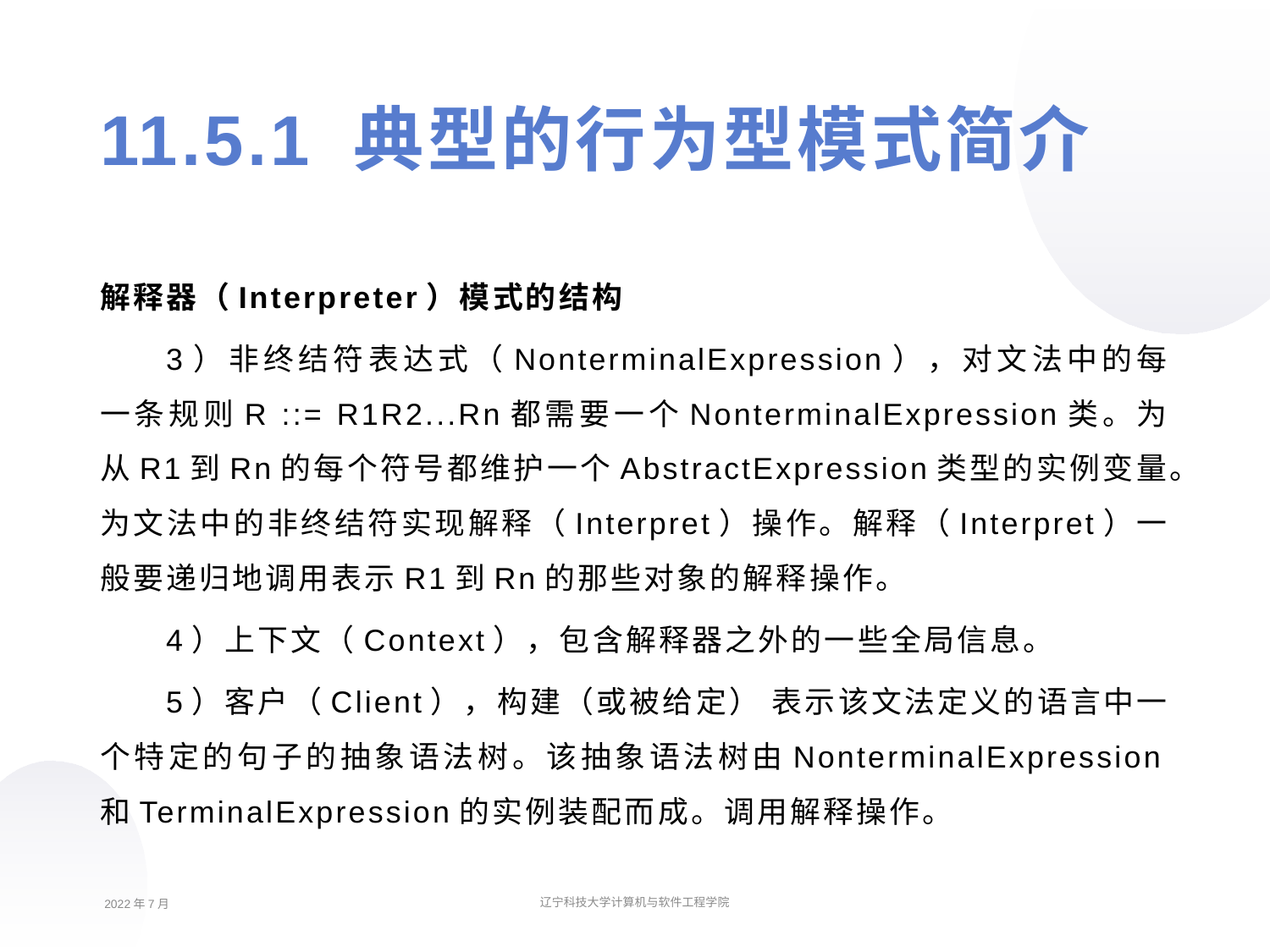

11.5.1 典型的行为型模式简介
解释器（Interpreter）模式的结构
3）非终结符表达式（NonterminalExpression），对文法中的每一条规则R ::= R1R2...Rn都需要一个NonterminalExpression类。为从R1到Rn的每个符号都维护一个AbstractExpression类型的实例变量。为文法中的非终结符实现解释（Interpret）操作。解释（Interpret）一般要递归地调用表示R1到Rn的那些对象的解释操作。
4）上下文（Context），包含解释器之外的一些全局信息。
5）客户（Client），构建（或被给定） 表示该文法定义的语言中一个特定的句子的抽象语法树。该抽象语法树由NonterminalExpression和TerminalExpression的实例装配而成。调用解释操作。

2022年7月
辽宁科技大学计算机与软件工程学院
132